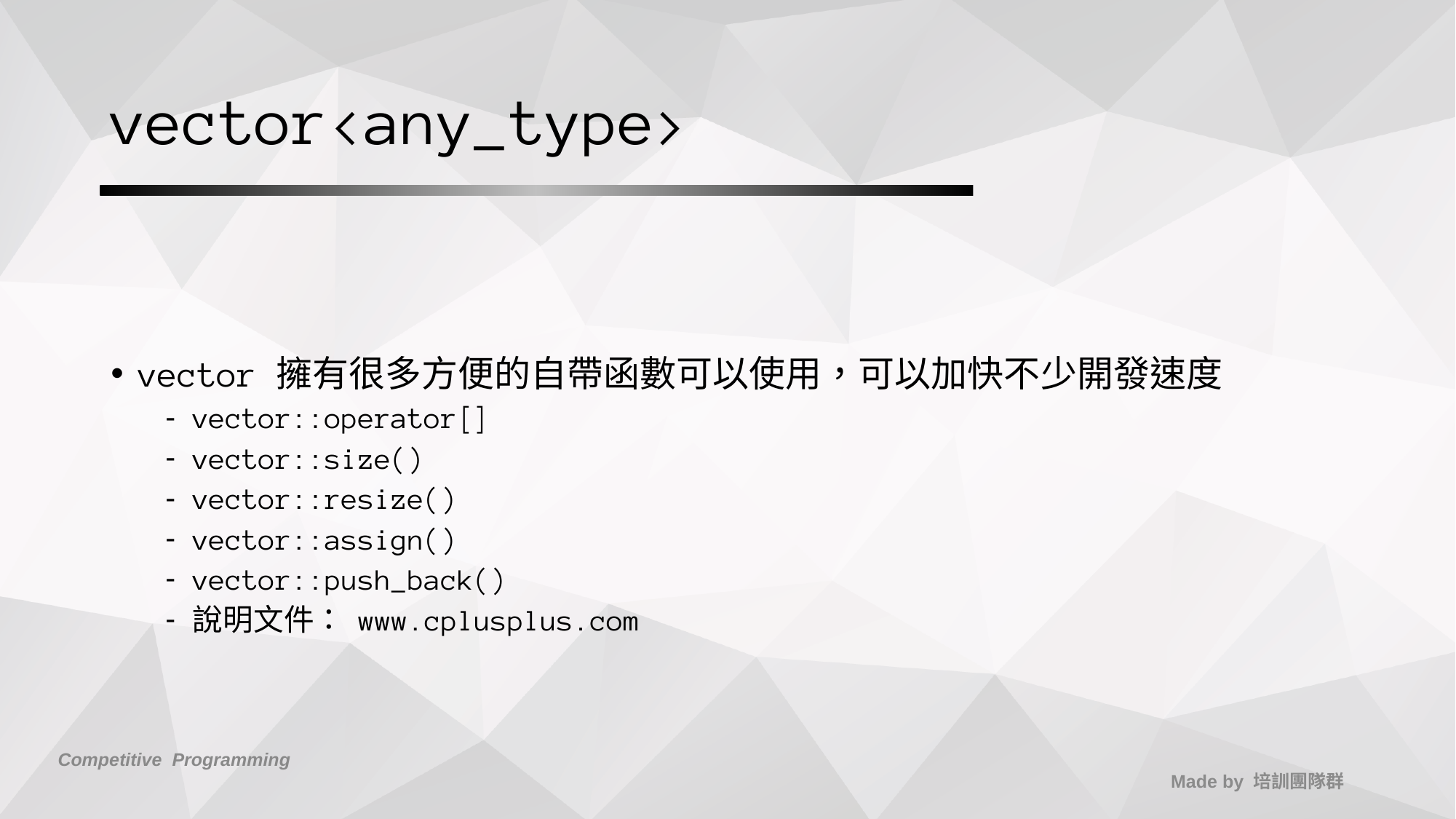

# vector<any_type>

vector 擁有很多方便的自帶函數可以使用，可以加快不少開發速度
vector::operator[]
vector::size()
vector::resize()
vector::assign()
vector::push_back()
說明文件： www.cplusplus.com